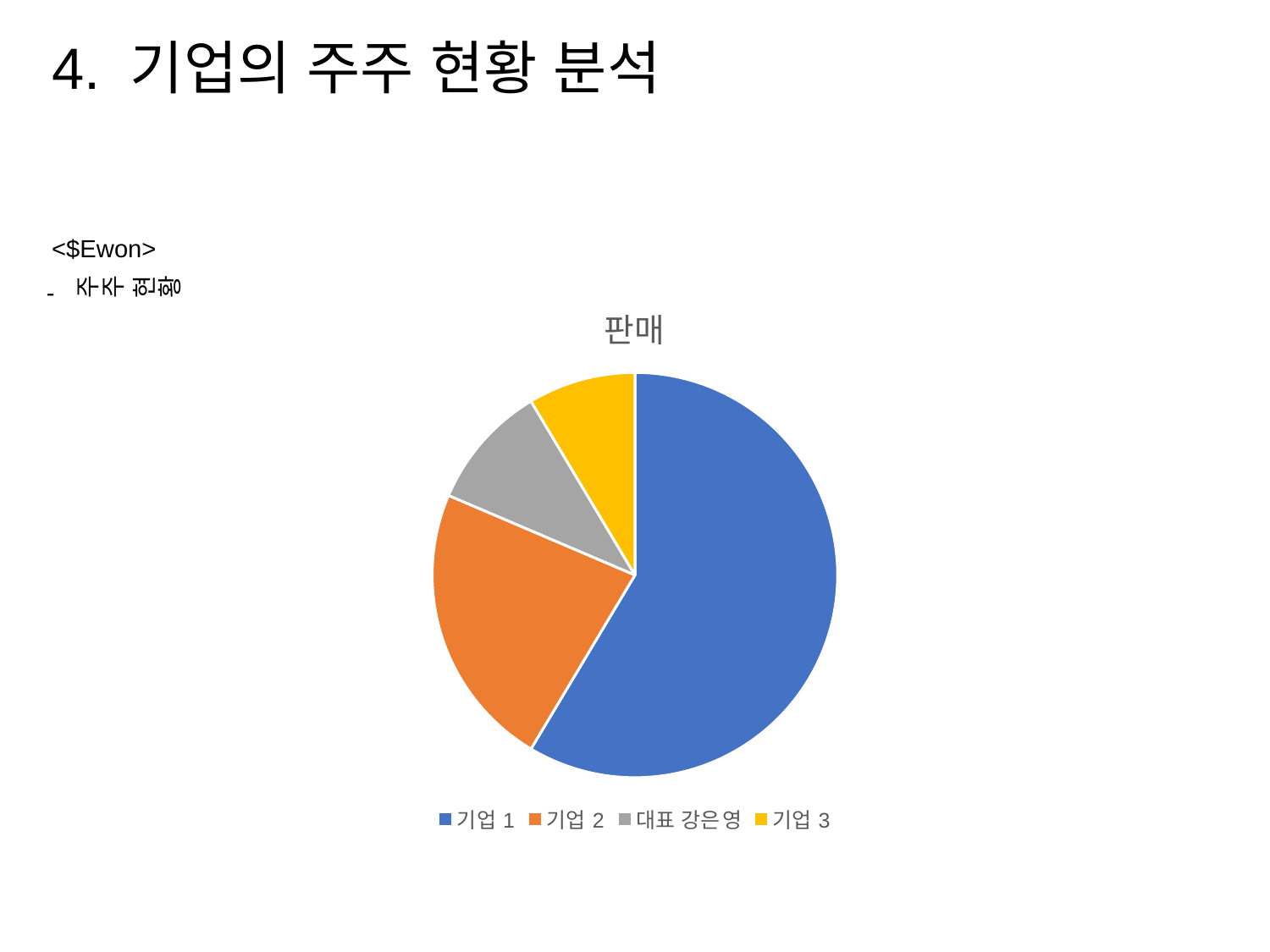

<$Ewon>
주주 현황

# 4. 기업의 주주 현황 분석

### Chart:

| Category | 판매 |
|---|---|
| 기업1 | 8.2 |
| 기업2 | 3.2 |
| 대표 강은영 | 1.4 |
| 기업3 | 1.2 |